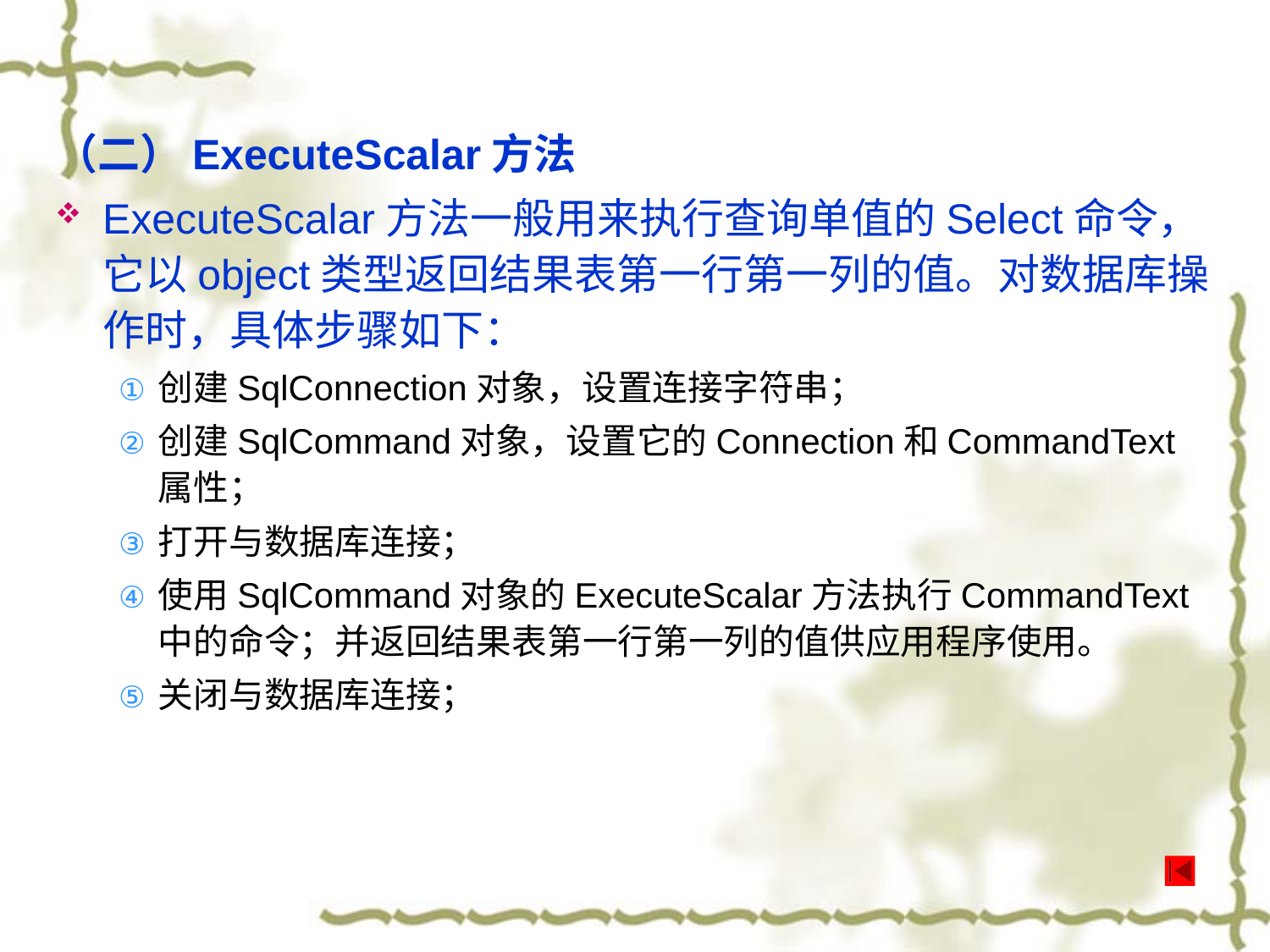

（二）ExecuteScalar方法
ExecuteScalar方法一般用来执行查询单值的Select命令，它以object类型返回结果表第一行第一列的值。对数据库操作时，具体步骤如下：
创建SqlConnection对象，设置连接字符串；
创建SqlCommand对象，设置它的Connection和CommandText属性；
打开与数据库连接；
使用SqlCommand对象的ExecuteScalar方法执行CommandText中的命令；并返回结果表第一行第一列的值供应用程序使用。
关闭与数据库连接；